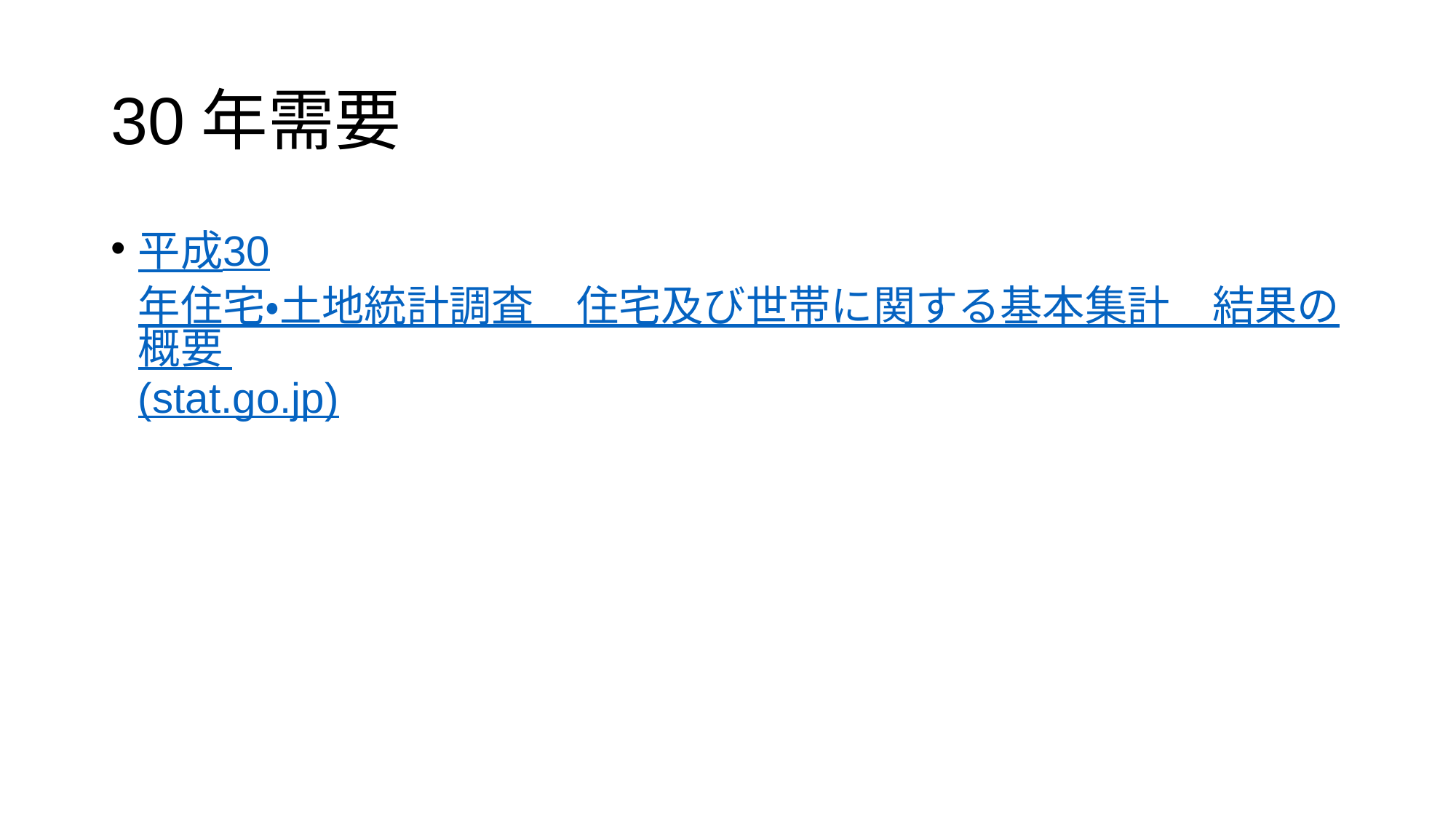

# 30年需要
平成30年住宅・土地統計調査　住宅及び世帯に関する基本集計　結果の概要 (stat.go.jp)